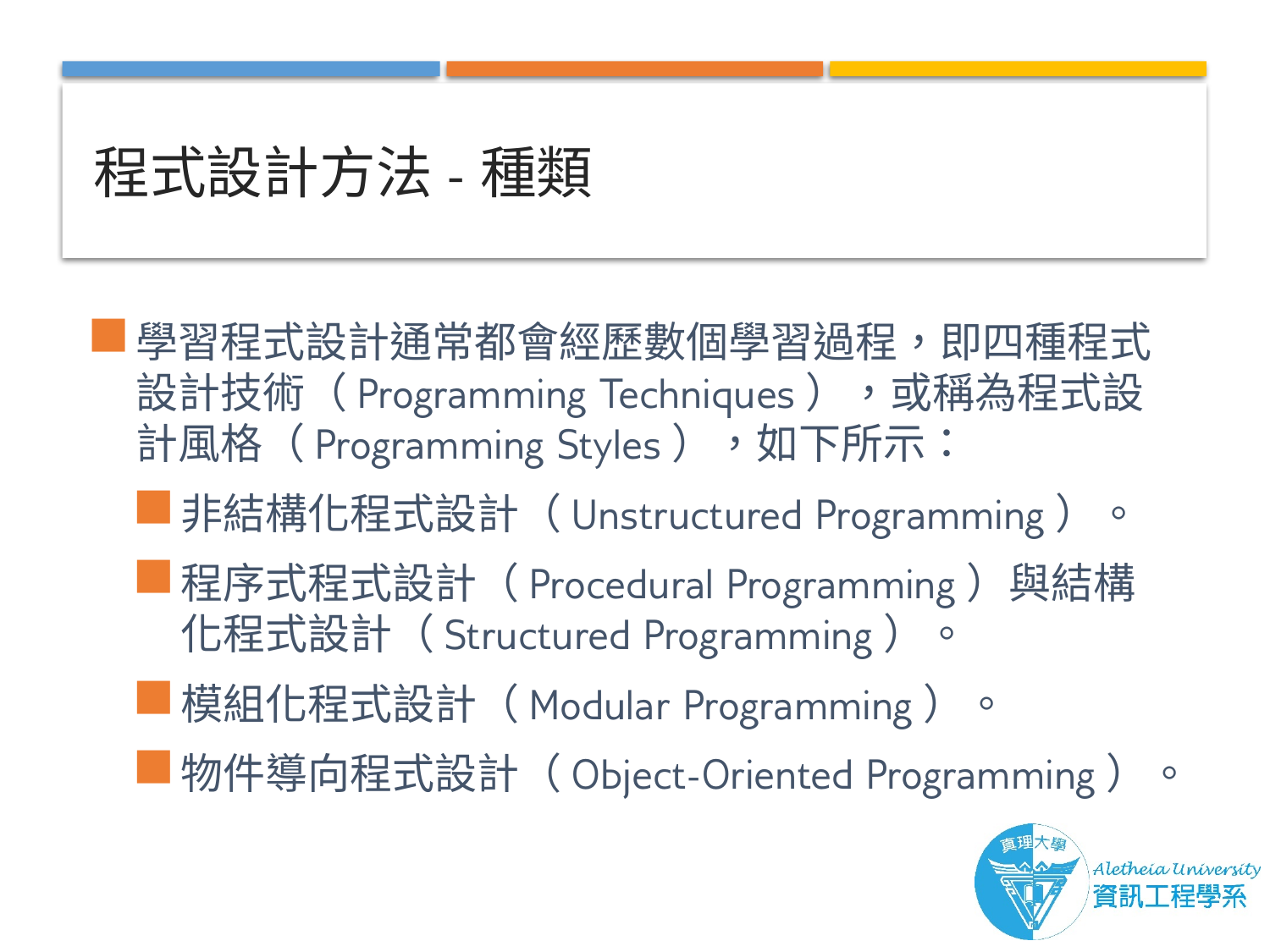

# 程式設計方法-種類
學習程式設計通常都會經歷數個學習過程，即四種程式設計技術（Programming Techniques），或稱為程式設計風格（Programming Styles），如下所示：
非結構化程式設計（Unstructured Programming）。
程序式程式設計（Procedural Programming）與結構化程式設計（Structured Programming）。
模組化程式設計（Modular Programming）。
物件導向程式設計（Object-Oriented Programming）。